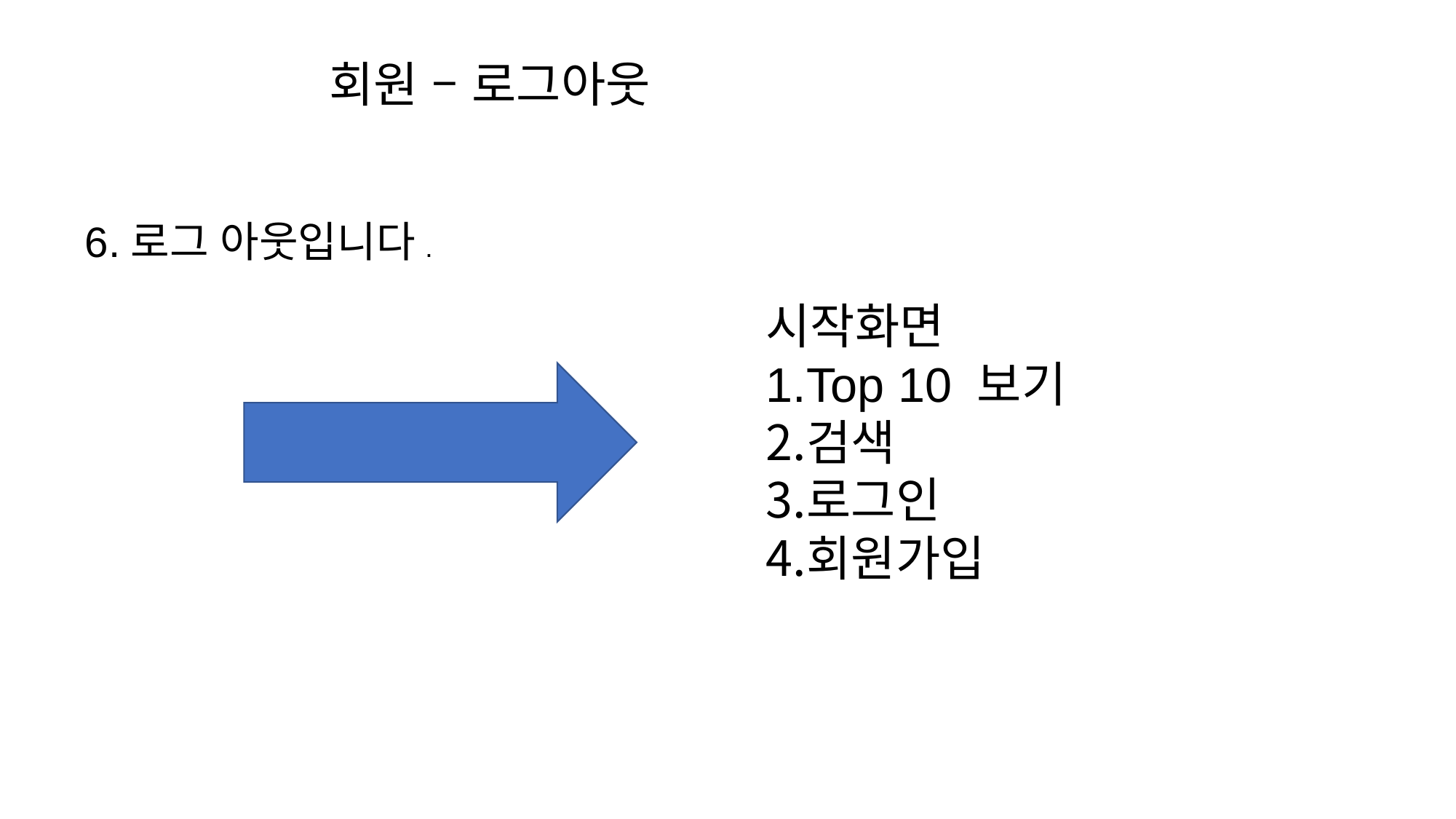

# 회원 – 로그아웃
6.로그 아웃입니다.
시작화면
Top 10 보기
검색
로그인
회원가입